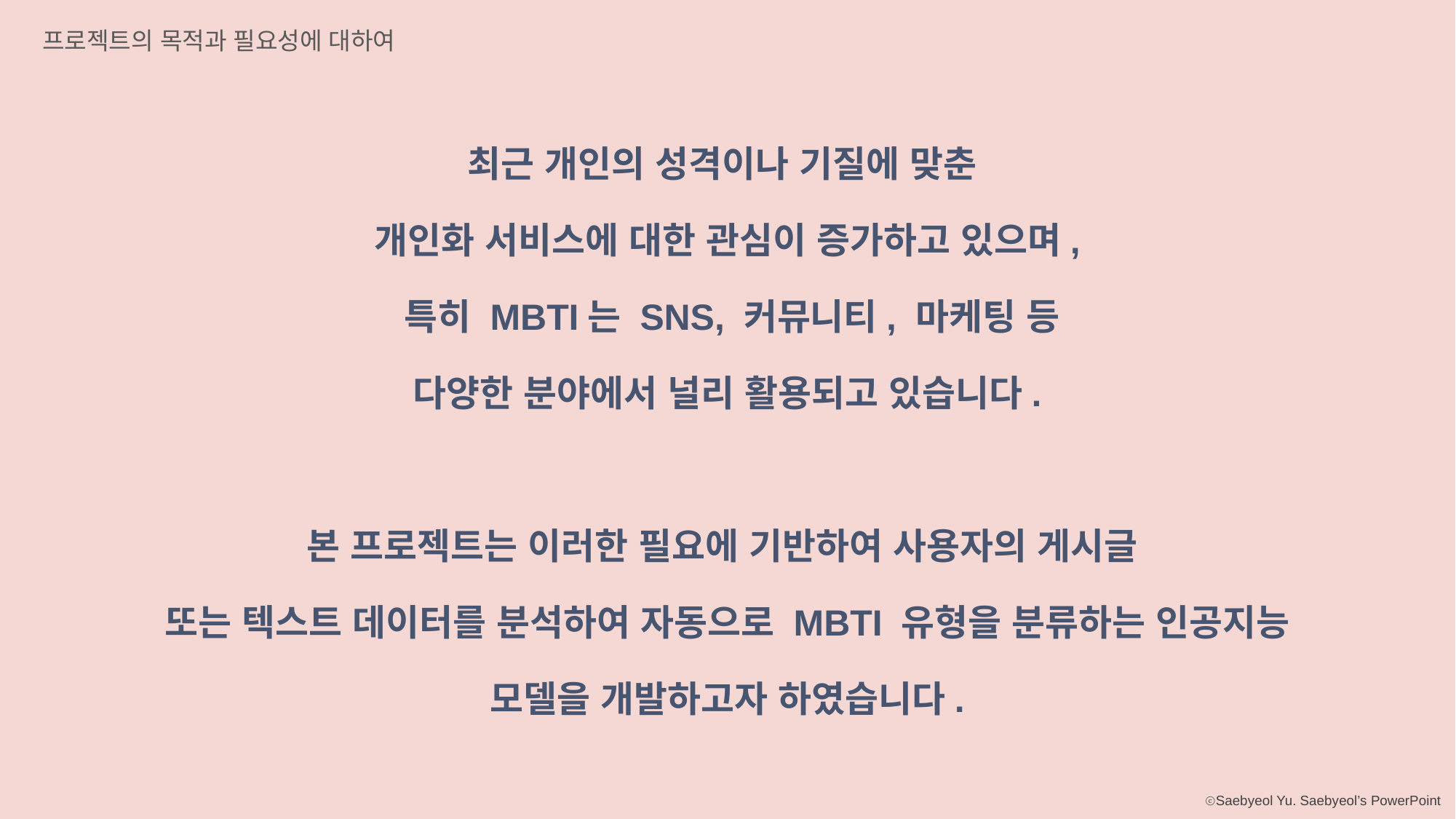

프로젝트의 목적과 필요성에 대하여
최근 개인의 성격이나 기질에 맞춘
개인화 서비스에 대한 관심이 증가하고 있으며,
 특히 MBTI는 SNS, 커뮤니티, 마케팅 등
다양한 분야에서 널리 활용되고 있습니다.

본 프로젝트는 이러한 필요에 기반하여 사용자의 게시글
또는 텍스트 데이터를 분석하여 자동으로 MBTI 유형을 분류하는 인공지능 모델을 개발하고자 하였습니다.